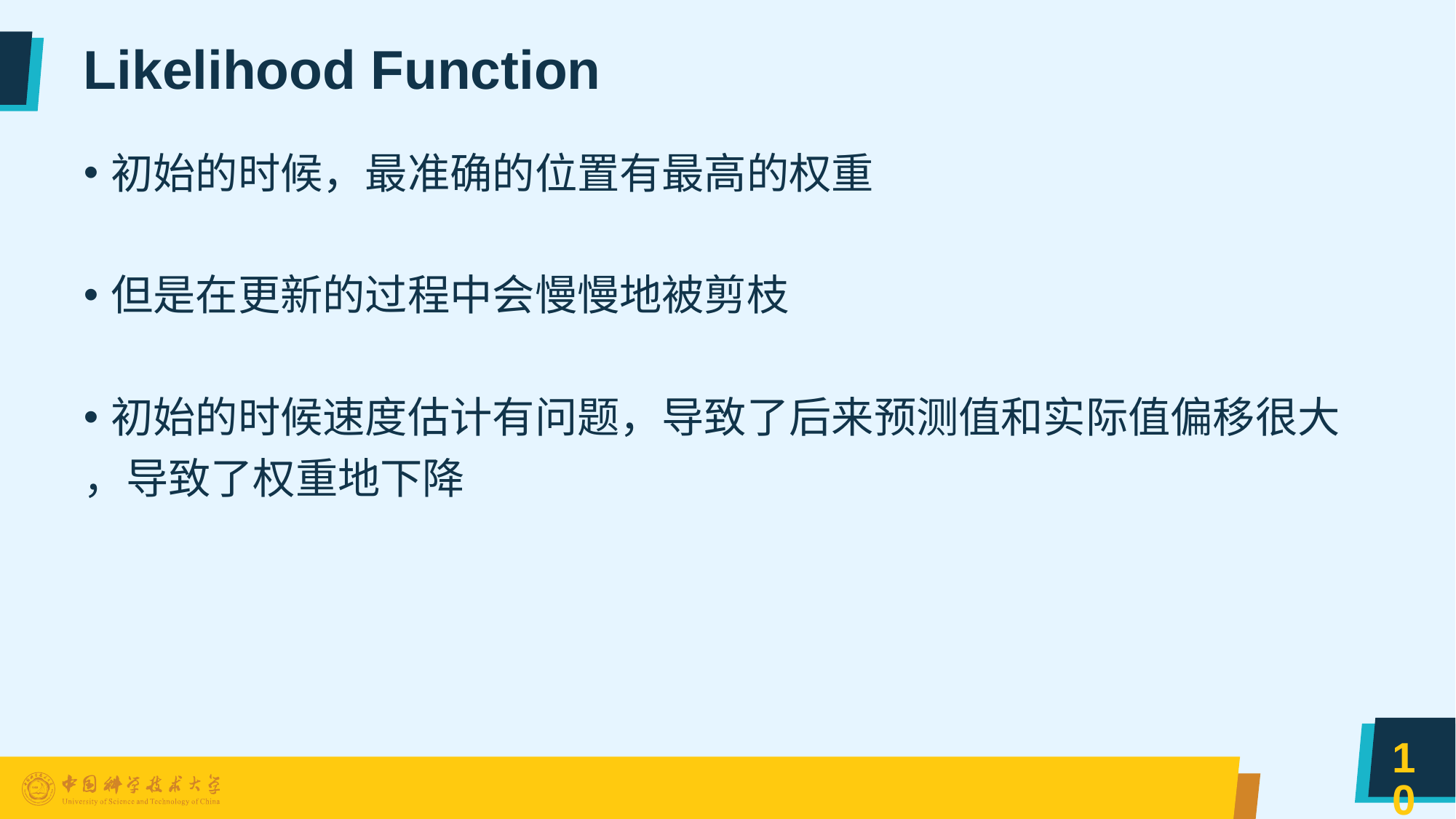

# Likelihood Function
初始的时候，最准确的位置有最高的权重

但是在更新的过程中会慢慢地被剪枝

初始的时候速度估计有问题，导致了后来预测值和实际值偏移很大
，导致了权重地下降
10